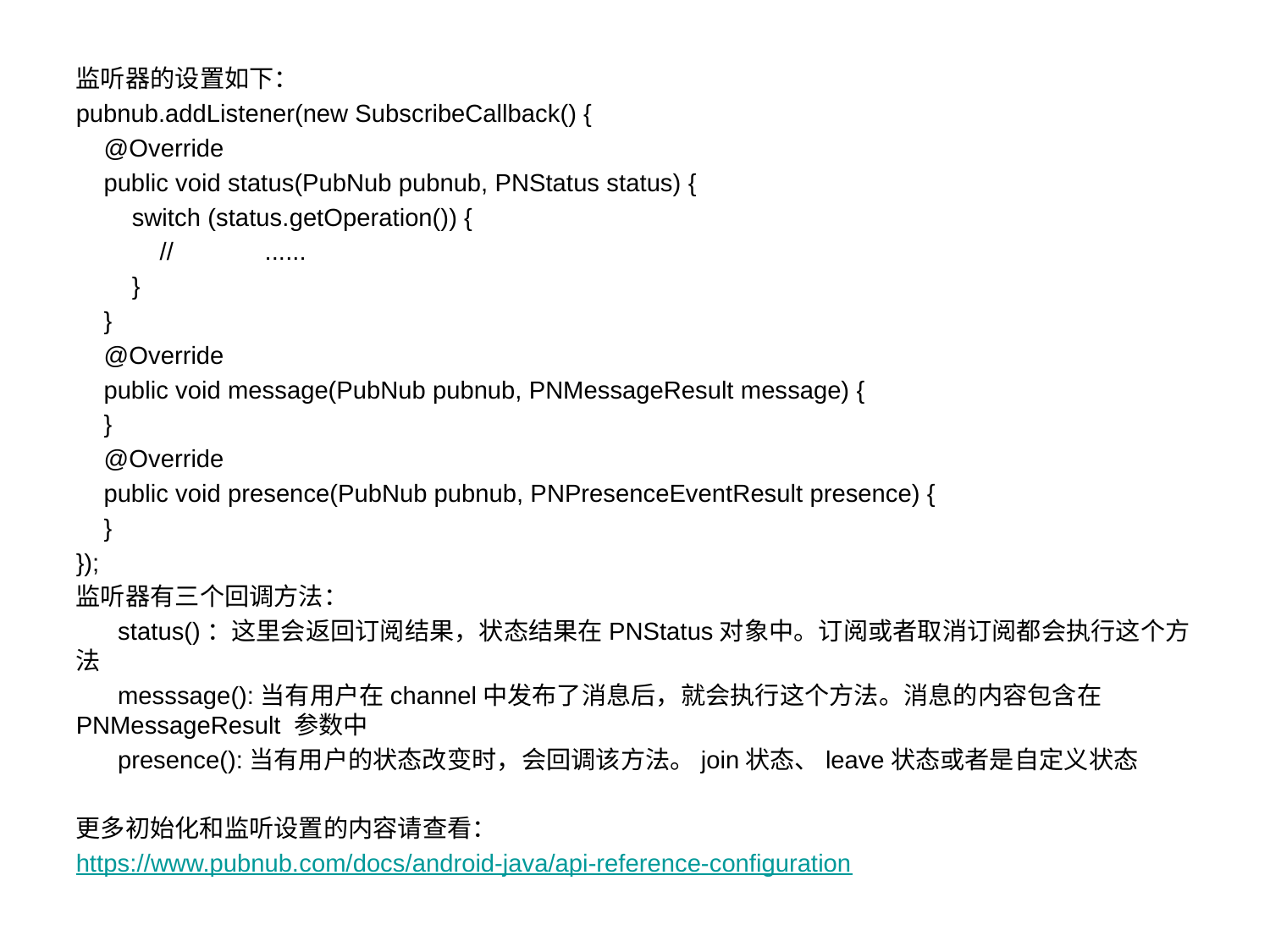

监听器的设置如下：
pubnub.addListener(new SubscribeCallback() {
    @Override
    public void status(PubNub pubnub, PNStatus status) {
        switch (status.getOperation()) {
            //             ......
        }
    }
    @Override
    public void message(PubNub pubnub, PNMessageResult message) {
    }
    @Override
    public void presence(PubNub pubnub, PNPresenceEventResult presence) {
    }
});
监听器有三个回调方法：
      status()：这里会返回订阅结果，状态结果在PNStatus对象中。订阅或者取消订阅都会执行这个方法
      messsage():当有用户在channel中发布了消息后，就会执行这个方法。消息的内容包含在PNMessageResult 参数中
      presence():当有用户的状态改变时，会回调该方法。join状态、leave状态或者是自定义状态

更多初始化和监听设置的内容请查看：
https://www.pubnub.com/docs/android-java/api-reference-configuration